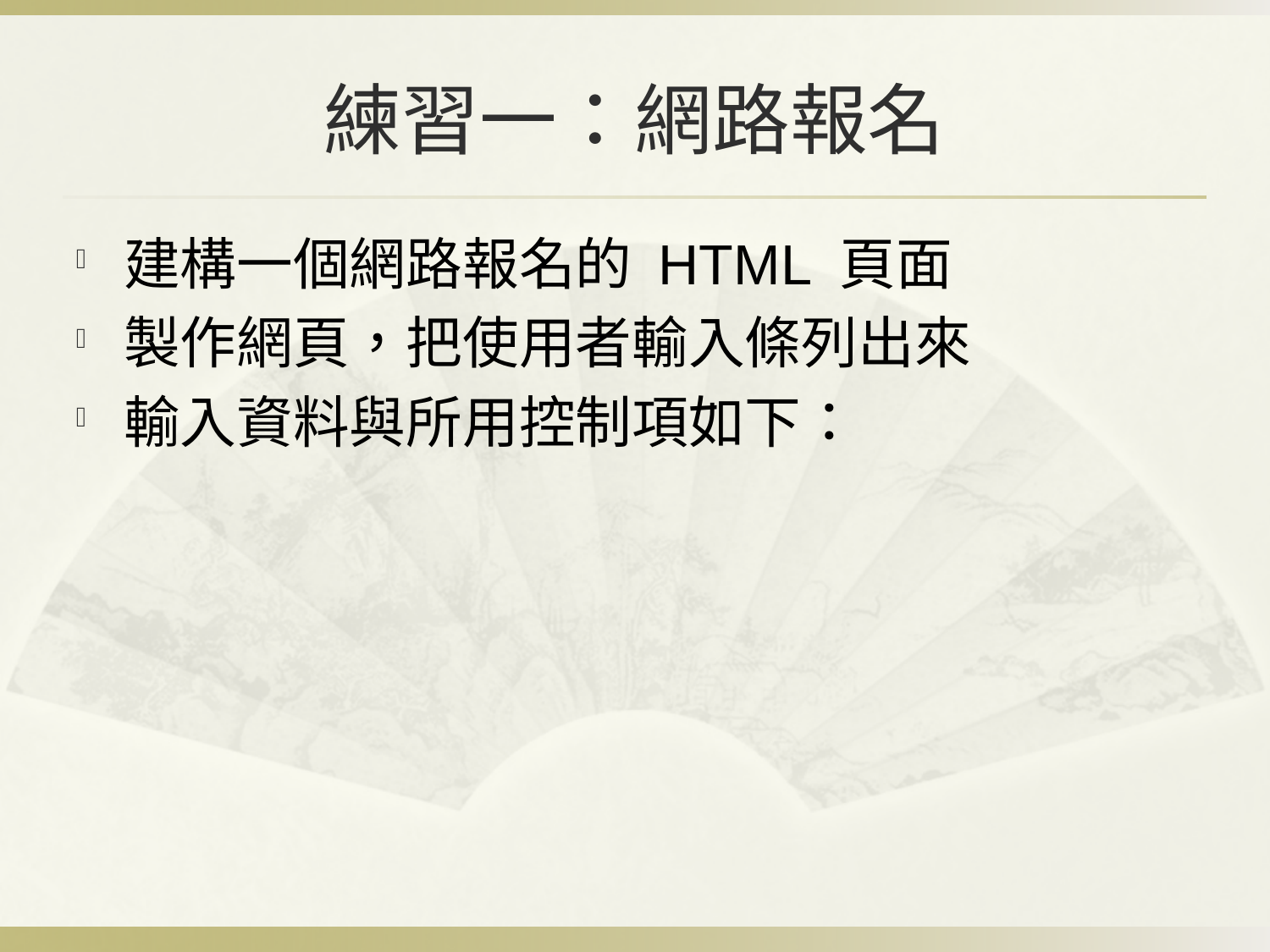

# 練習一：網路報名
建構一個網路報名的 HTML 頁面
製作網頁，把使用者輸入條列出來
輸入資料與所用控制項如下：